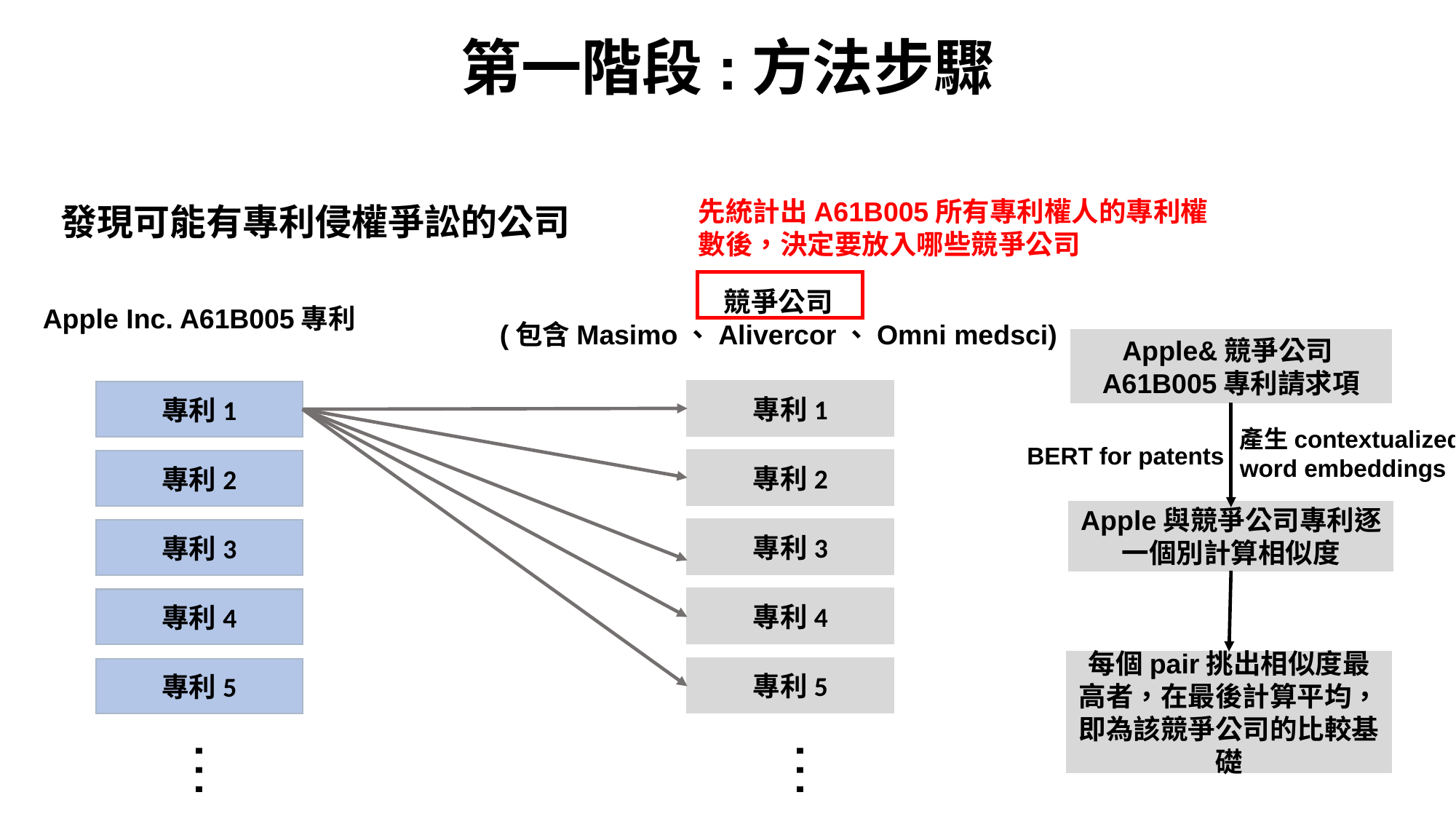

# 第一階段:方法步驟
先統計出A61B005所有專利權人的專利權數後，決定要放入哪些競爭公司
發現可能有專利侵權爭訟的公司

競爭公司
(包含Masimo、Alivercor、Omni medsci)
Apple Inc. A61B005專利
Apple&競爭公司A61B005專利請求項
專利1
專利1
產生contextualized word embeddings
BERT for patents
專利2
專利2
Apple與競爭公司專利逐一個別計算相似度
專利3
專利3
專利4
專利4
每個pair挑出相似度最高者，在最後計算平均，即為該競爭公司的比較基礎
專利5
專利5
…
…